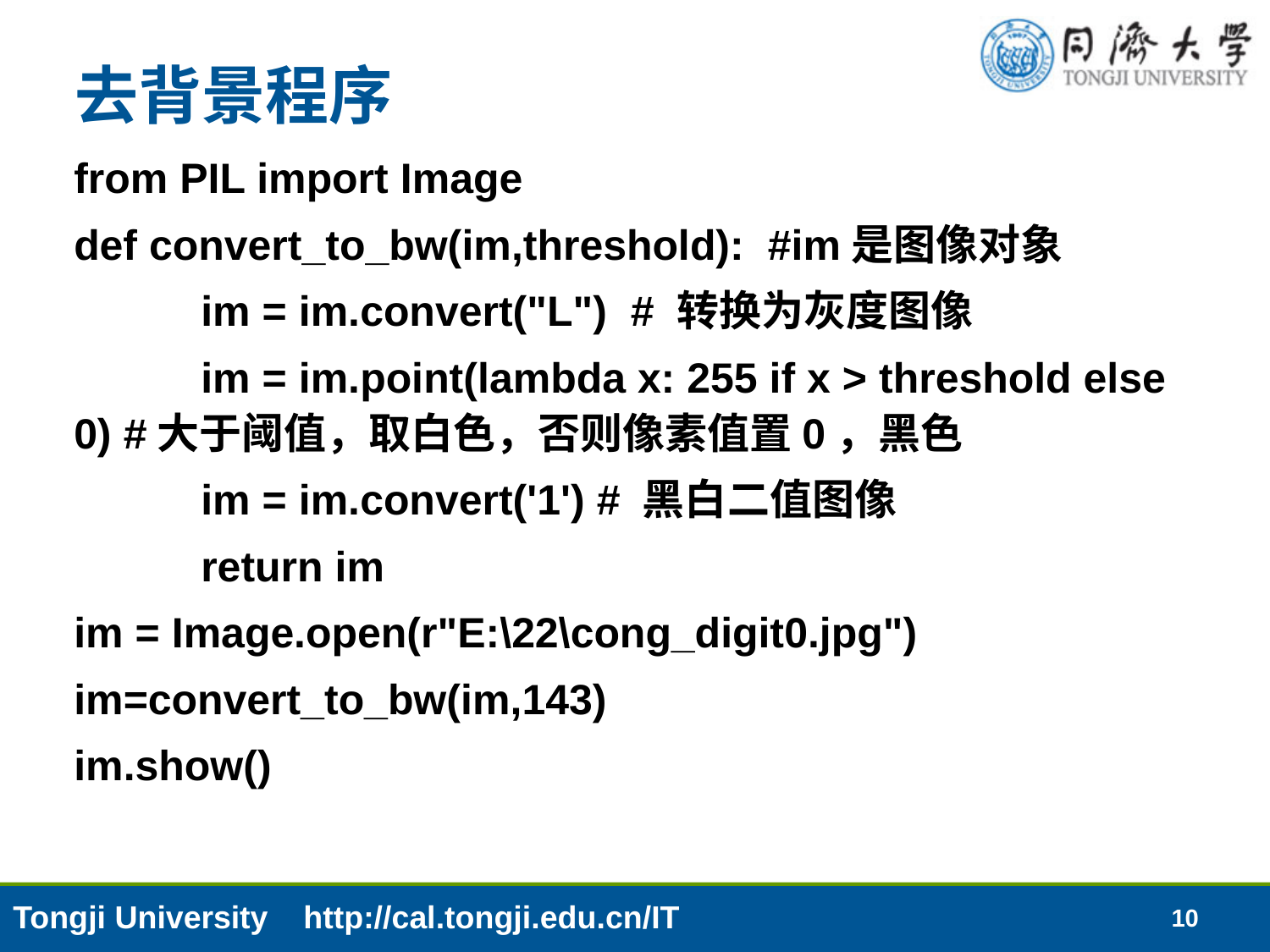

# 去背景程序
from PIL import Image
def convert_to_bw(im,threshold):  #im是图像对象
	im = im.convert("L")  # 转换为灰度图像
	im = im.point(lambda x: 255 if x > threshold else 0) #大于阈值，取白色，否则像素值置0，黑色
	im = im.convert('1') # 黑白二值图像
	return im
im = Image.open(r"E:\22\cong_digit0.jpg")
im=convert_to_bw(im,143)
im.show()